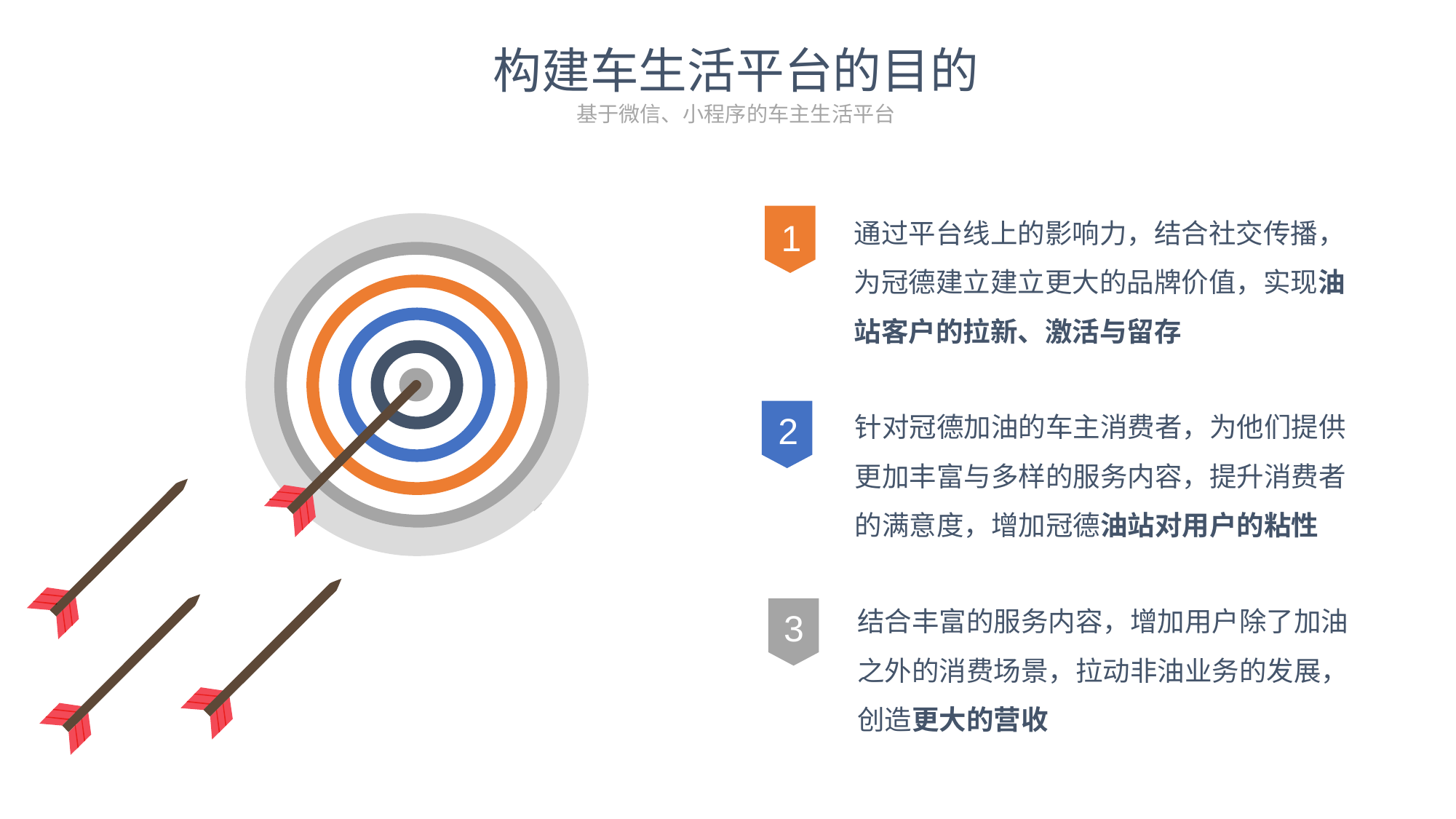

构建车生活平台的目的
基于微信、小程序的车主生活平台

通过平台线上的影响力，结合社交传播，为冠德建立建立更大的品牌价值，实现油站客户的拉新、激活与留存
1

针对冠德加油的车主消费者，为他们提供更加丰富与多样的服务内容，提升消费者的满意度，增加冠德油站对用户的粘性
2

结合丰富的服务内容，增加用户除了加油之外的消费场景，拉动非油业务的发展，创造更大的营收
3